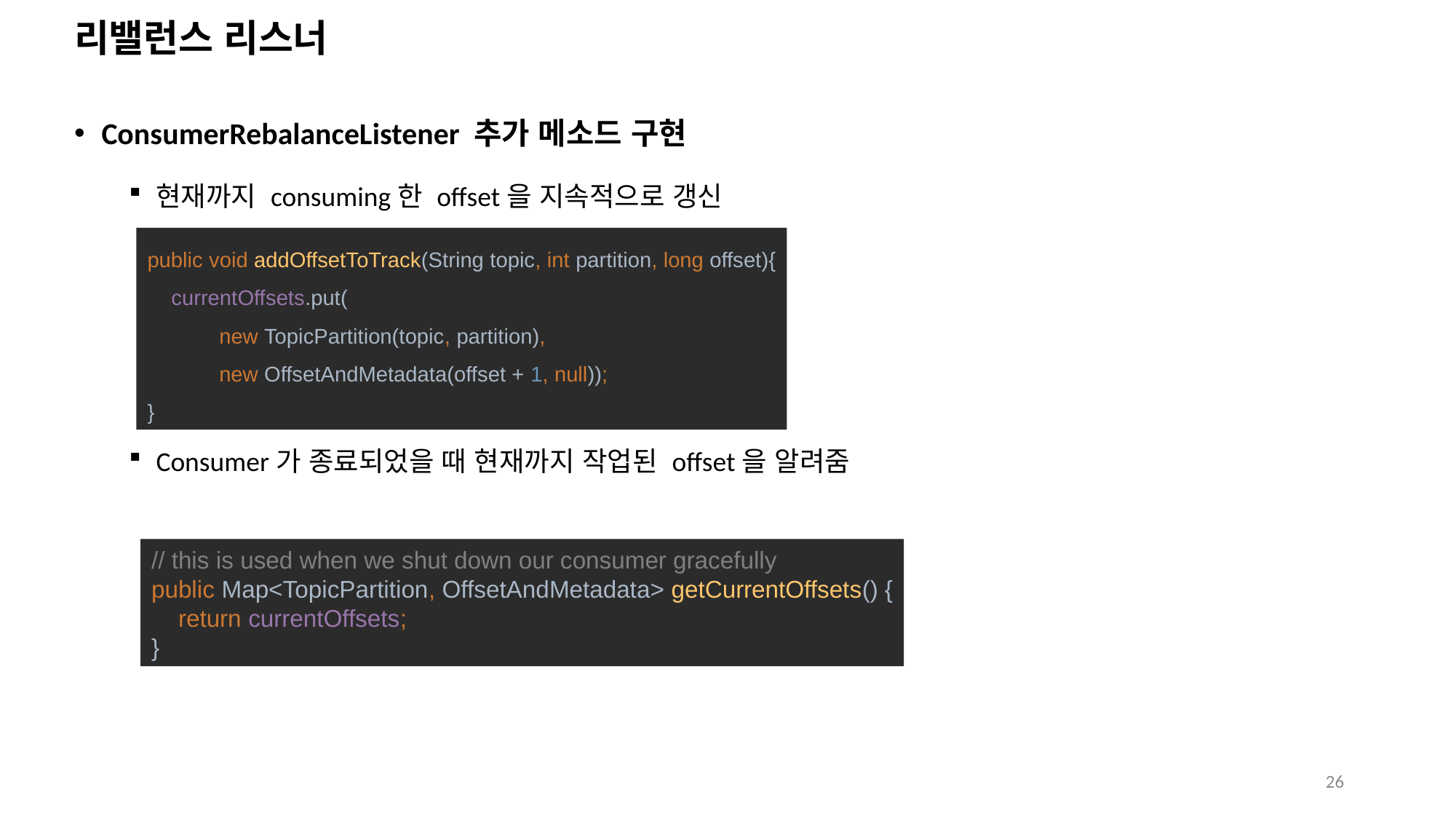

# 리밸런스 리스너
ConsumerRebalanceListener 추가 메소드 구현
현재까지 consuming한 offset을 지속적으로 갱신

Consumer가 종료되었을 때 현재까지 작업된 offset을 알려줌

public void addOffsetToTrack(String topic, int partition, long offset){
    currentOffsets.put(
            new TopicPartition(topic, partition),
            new OffsetAndMetadata(offset + 1, null));
}
// this is used when we shut down our consumer gracefully
public Map<TopicPartition, OffsetAndMetadata> getCurrentOffsets() {
    return currentOffsets;
}
26